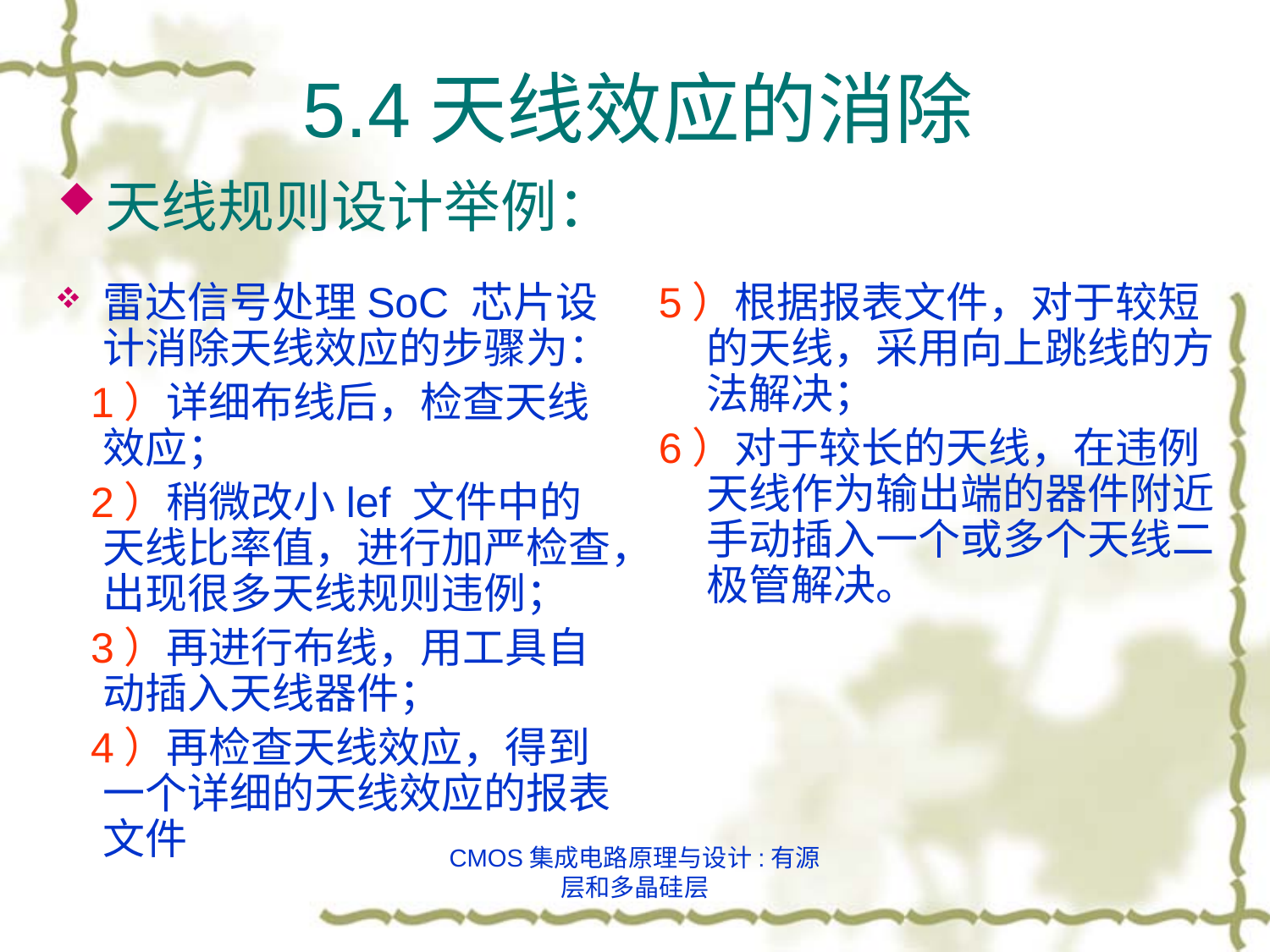

# 5.4天线效应的消除
天线规则设计举例：

雷达信号处理SoC 芯片设计消除天线效应的步骤为：
   1）详细布线后，检查天线效应；
   2）稍微改小lef 文件中的天线比率值，进行加严检查，出现很多天线规则违例；
   3）再进行布线，用工具自动插入天线器件；
   4）再检查天线效应，得到一个详细的天线效应的报表文件

5）根据报表文件，对于较短的天线，采用向上跳线的方法解决；
6）对于较长的天线，在违例天线作为输出端的器件附近手动插入一个或多个天线二极管解决。
CMOS集成电路原理与设计:有源层和多晶硅层
39